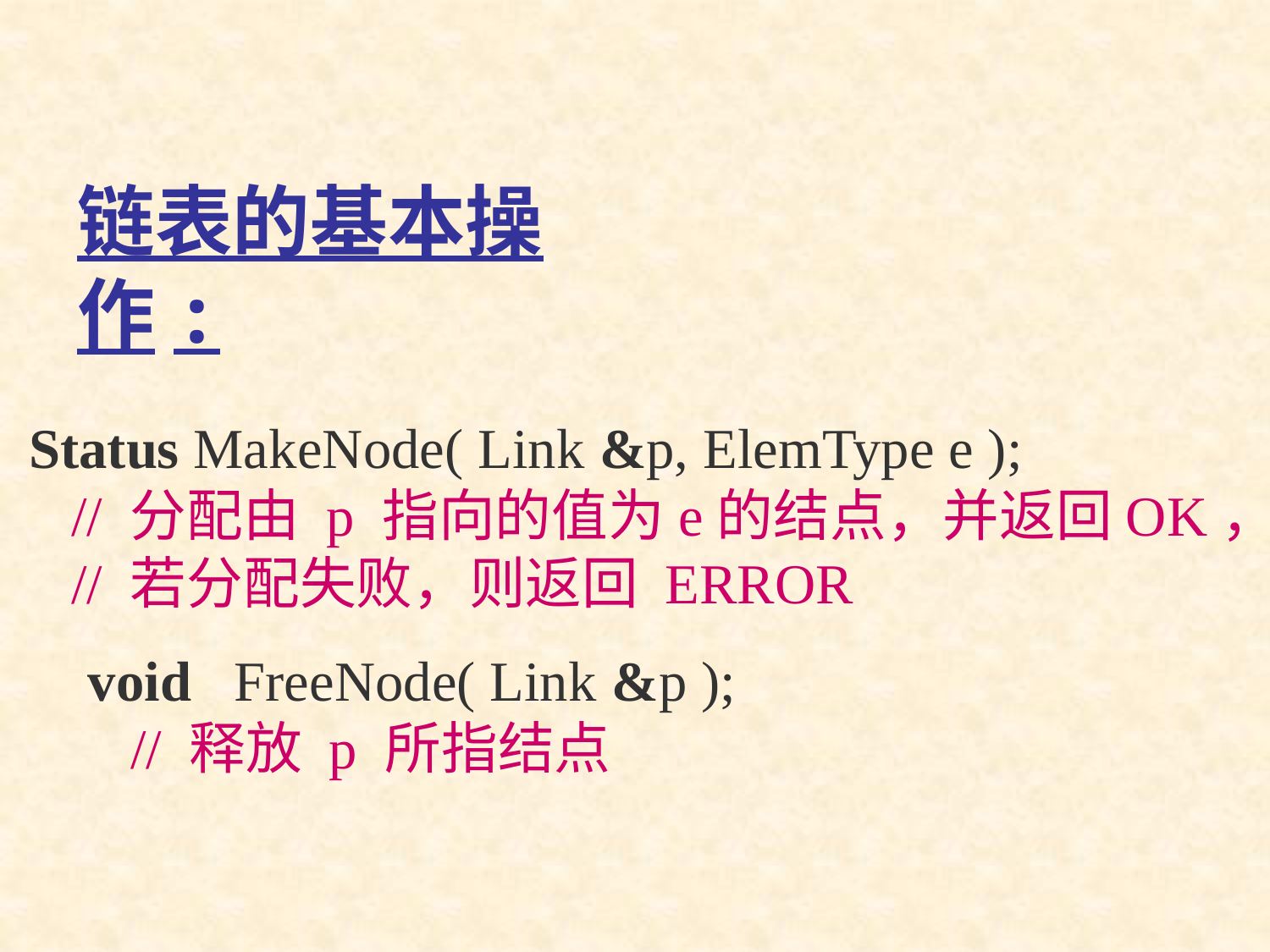

链表的基本操作:
Status MakeNode( Link &p, ElemType e );
   // 分配由 p 指向的值为e的结点，并返回OK，
   // 若分配失败，则返回 ERROR
void   FreeNode( Link &p );
   // 释放 p 所指结点